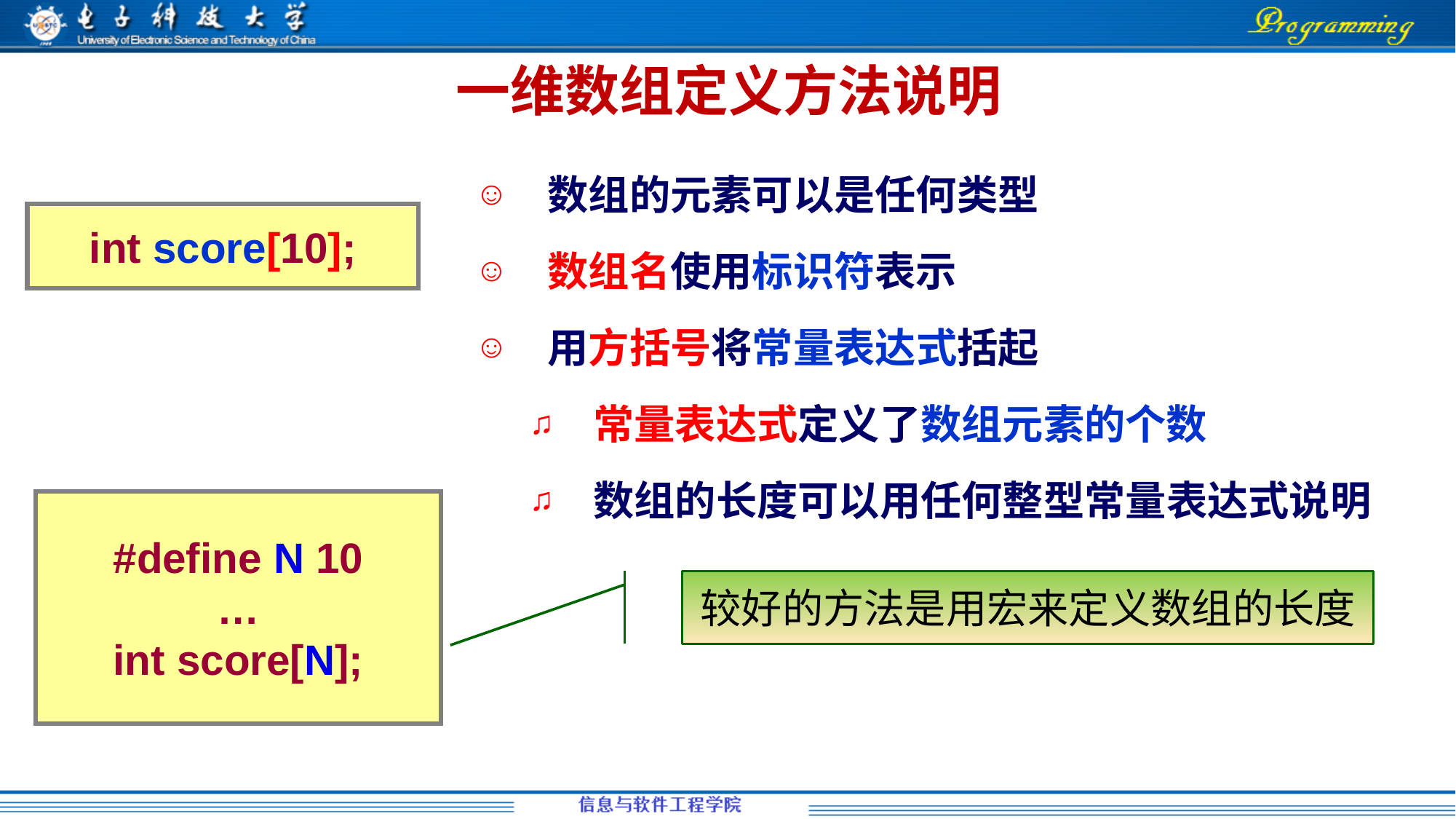

一维数组定义方法说明
数组的元素可以是任何类型
数组名使用标识符表示
用方括号将常量表达式括起
常量表达式定义了数组元素的个数
数组的长度可以用任何整型常量表达式说明
# int score[10];
#define N 10
…
int score[N];
较好的方法是用宏来定义数组的长度